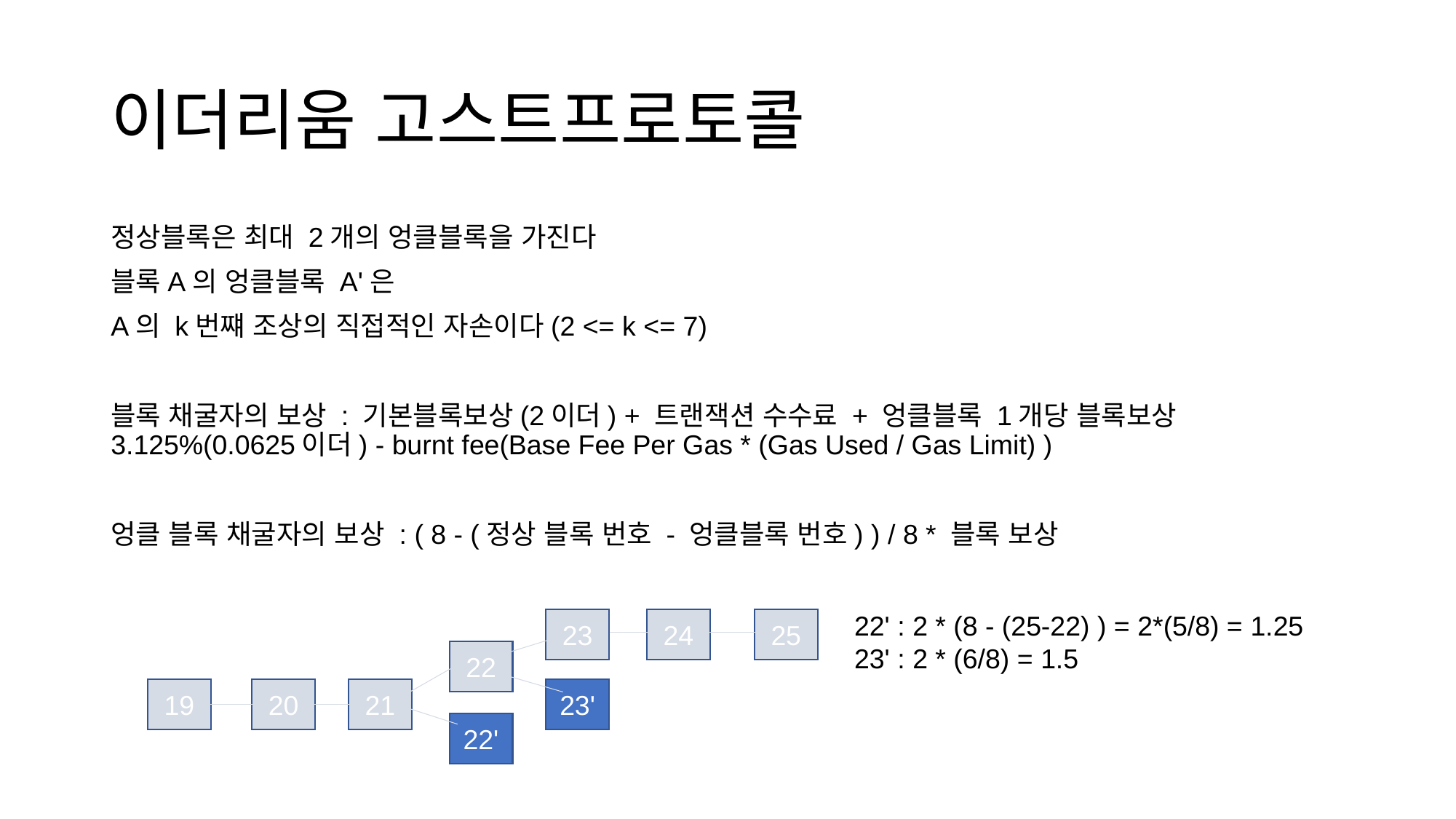

# 이더리움 고스트프로토콜
정상블록은 최대 2개의 엉클블록을 가진다
블록A의 엉클블록 A'은
A의 k번쨰 조상의 직접적인 자손이다(2 <= k <= 7)

블록 채굴자의 보상 : 기본블록보상(2이더) + 트랜잭션 수수료 + 엉클블록 1개당 블록보상 3.125%(0.0625이더) - burnt fee(Base Fee Per Gas * (Gas Used / Gas Limit) )

엉클 블록 채굴자의 보상 : ( 8 - (정상 블록 번호 - 엉클블록 번호) ) / 8 * 블록 보상

22' : 2 * (8 - (25-22) ) = 2*(5/8) = 1.25
23' : 2 * (6/8) = 1.5
24
25
23
22
19
20
21
23'
22'